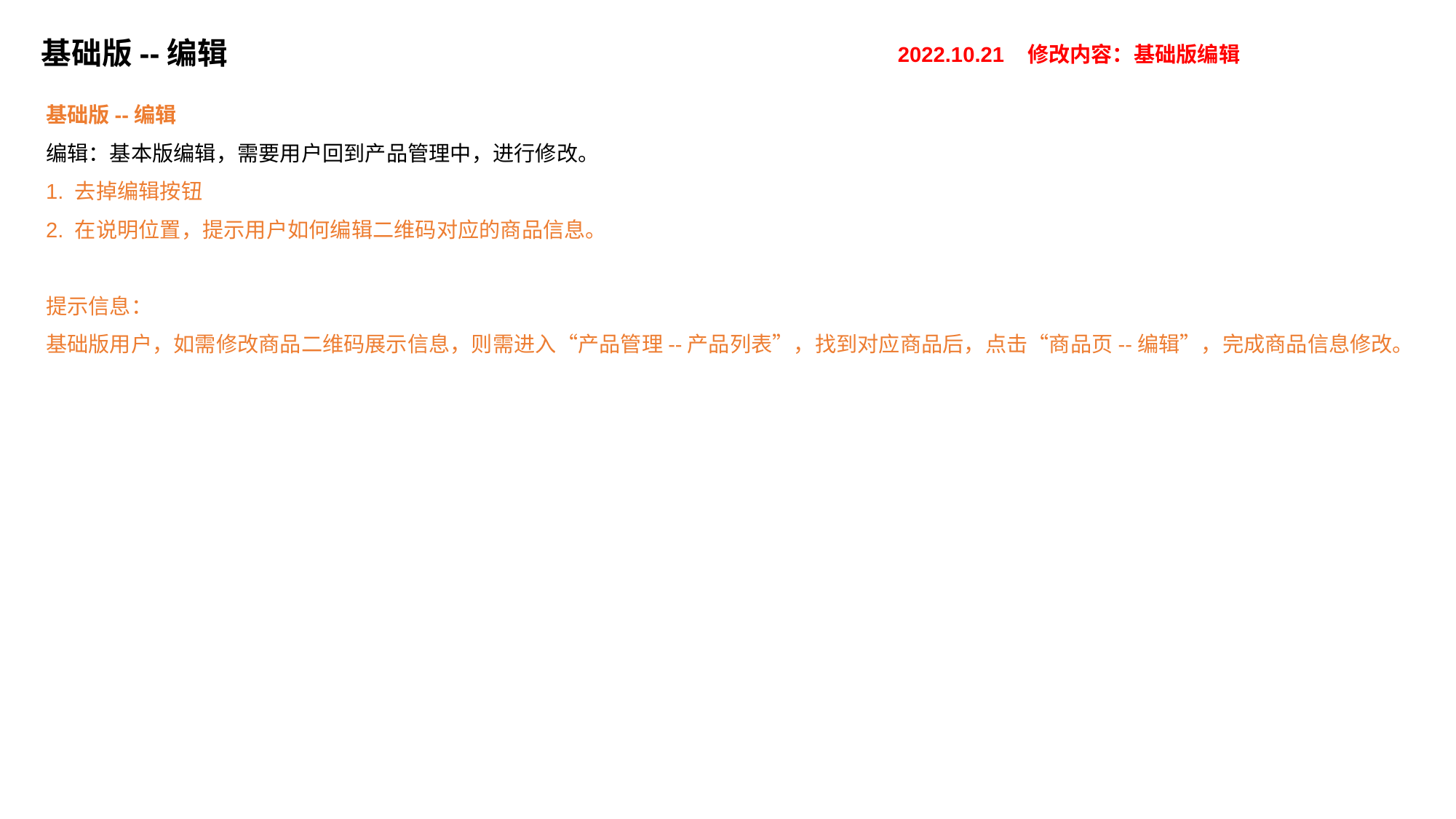

基础版--编辑
2022.10.21   修改内容：基础版编辑
基础版--编辑
编辑：基本版编辑，需要用户回到产品管理中，进行修改。
1. 去掉编辑按钮
2. 在说明位置，提示用户如何编辑二维码对应的商品信息。

提示信息：
基础版用户，如需修改商品二维码展示信息，则需进入“产品管理--产品列表”，找到对应商品后，点击“商品页--编辑”，完成商品信息修改。